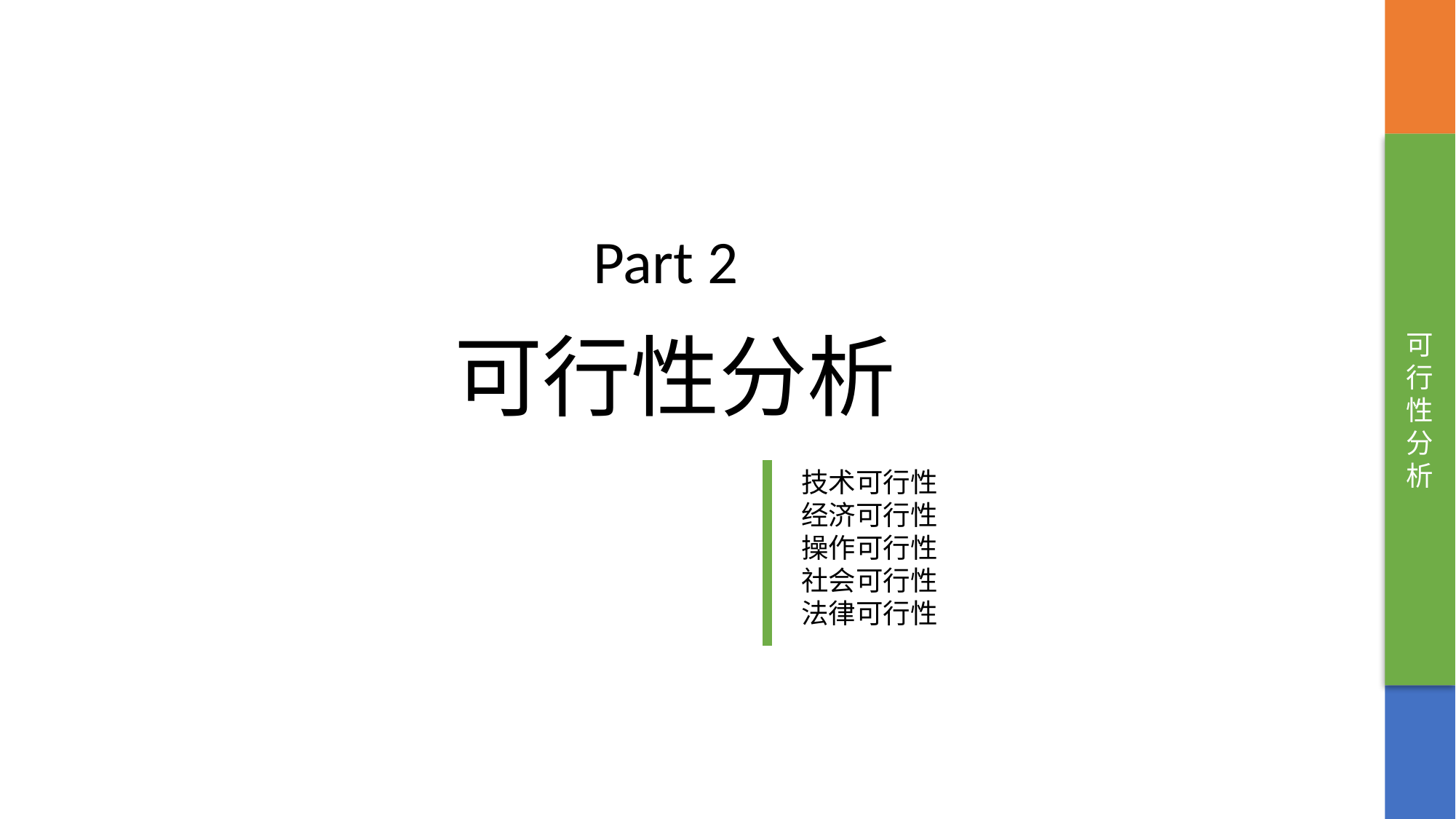

可行性分析
Part 2
# 可行性分析
技术可行性
经济可行性
操作可行性
社会可行性
法律可行性